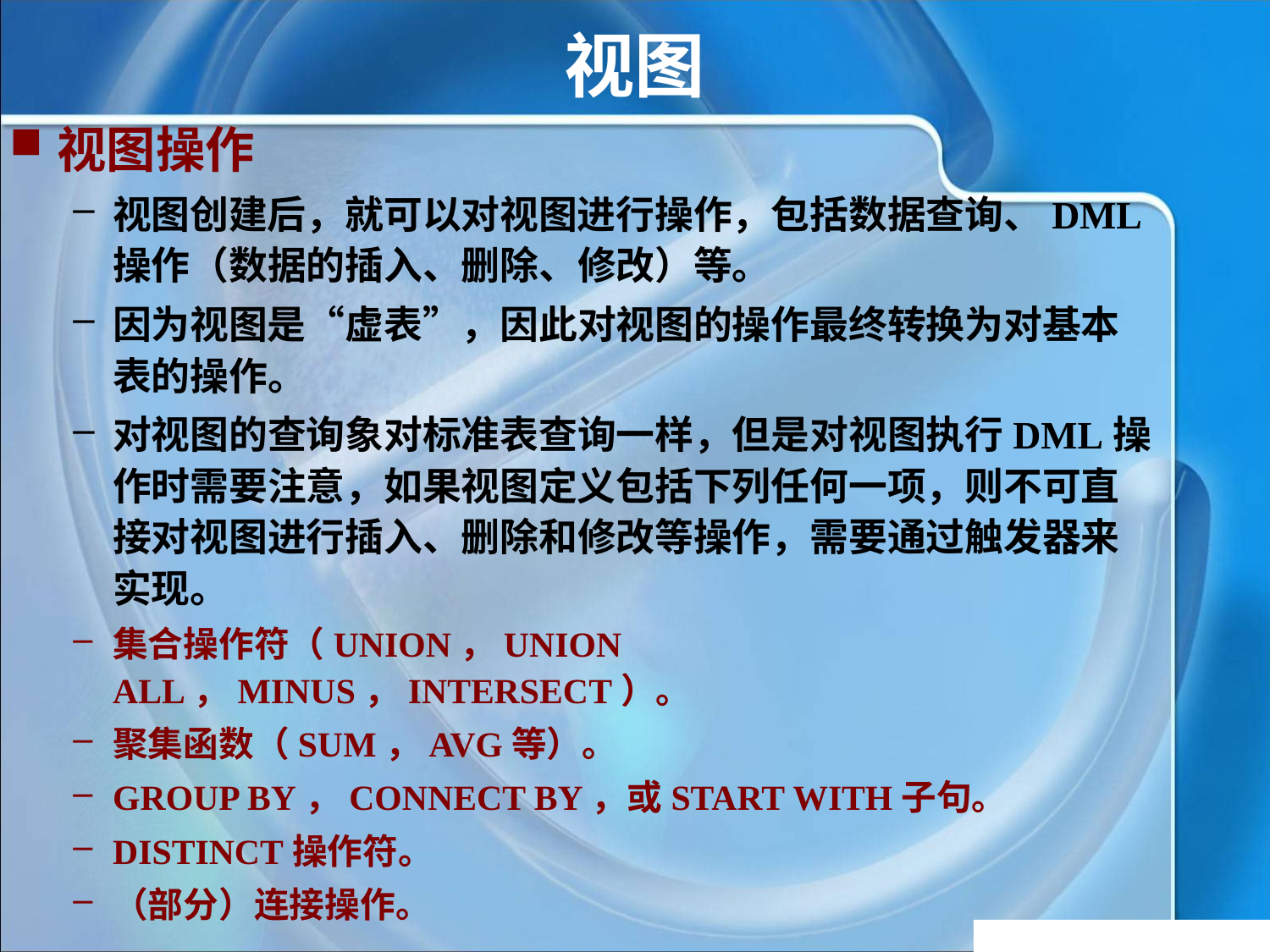

# 视图
视图操作
视图创建后，就可以对视图进行操作，包括数据查询、DML操作（数据的插入、删除、修改）等。
因为视图是“虚表”，因此对视图的操作最终转换为对基本表的操作。
对视图的查询象对标准表查询一样，但是对视图执行DML操作时需要注意，如果视图定义包括下列任何一项，则不可直接对视图进行插入、删除和修改等操作，需要通过触发器来实现。
集合操作符（UNION，UNION ALL，MINUS，INTERSECT）。
聚集函数（SUM，AVG等）。
GROUP BY，CONNECT BY，或START WITH子句。
DISTINCT操作符。
（部分）连接操作。
108